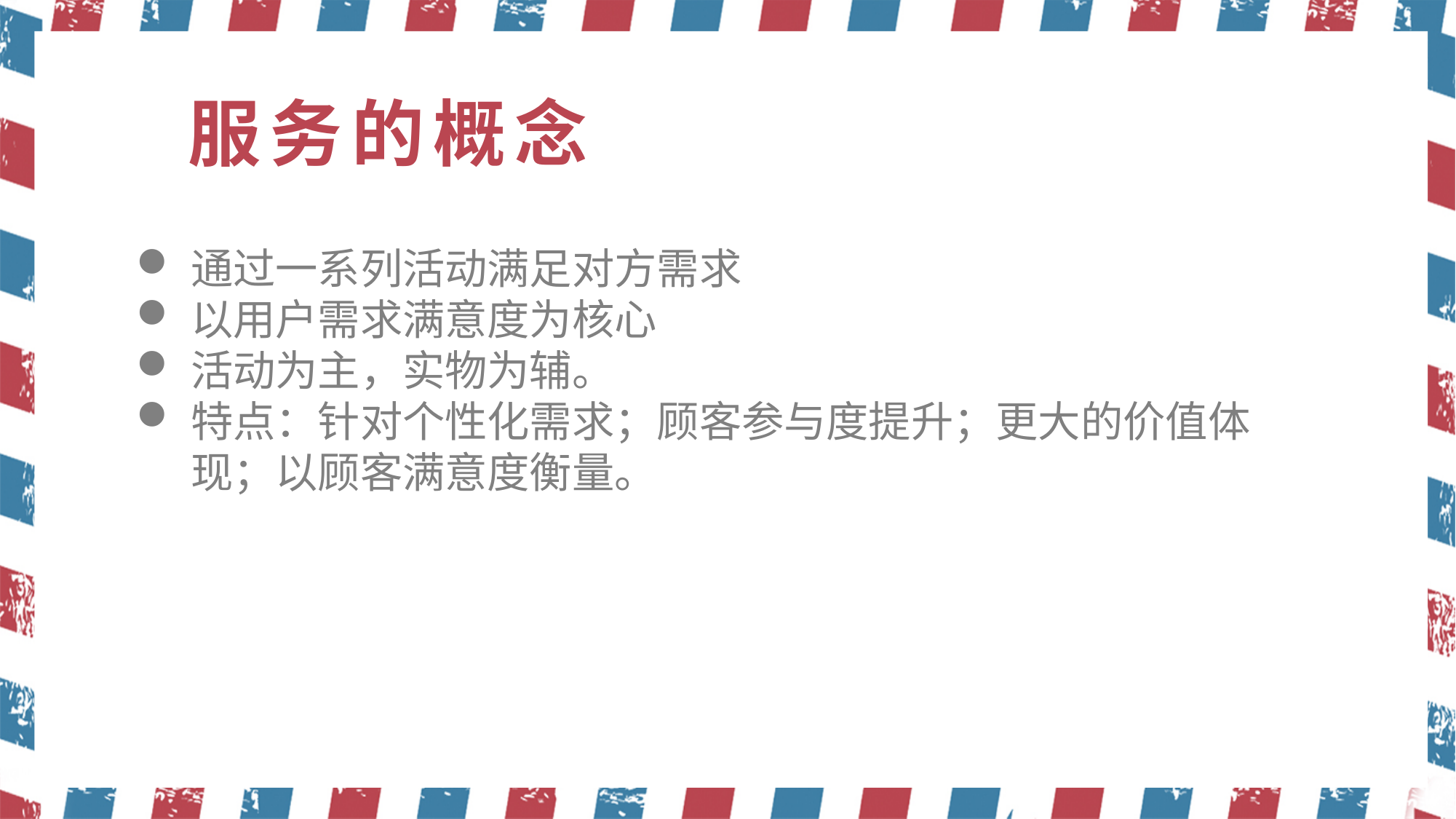

服务的概念
通过一系列活动满足对方需求
以用户需求满意度为核心
活动为主，实物为辅。
特点：针对个性化需求；顾客参与度提升；更大的价值体现；以顾客满意度衡量。